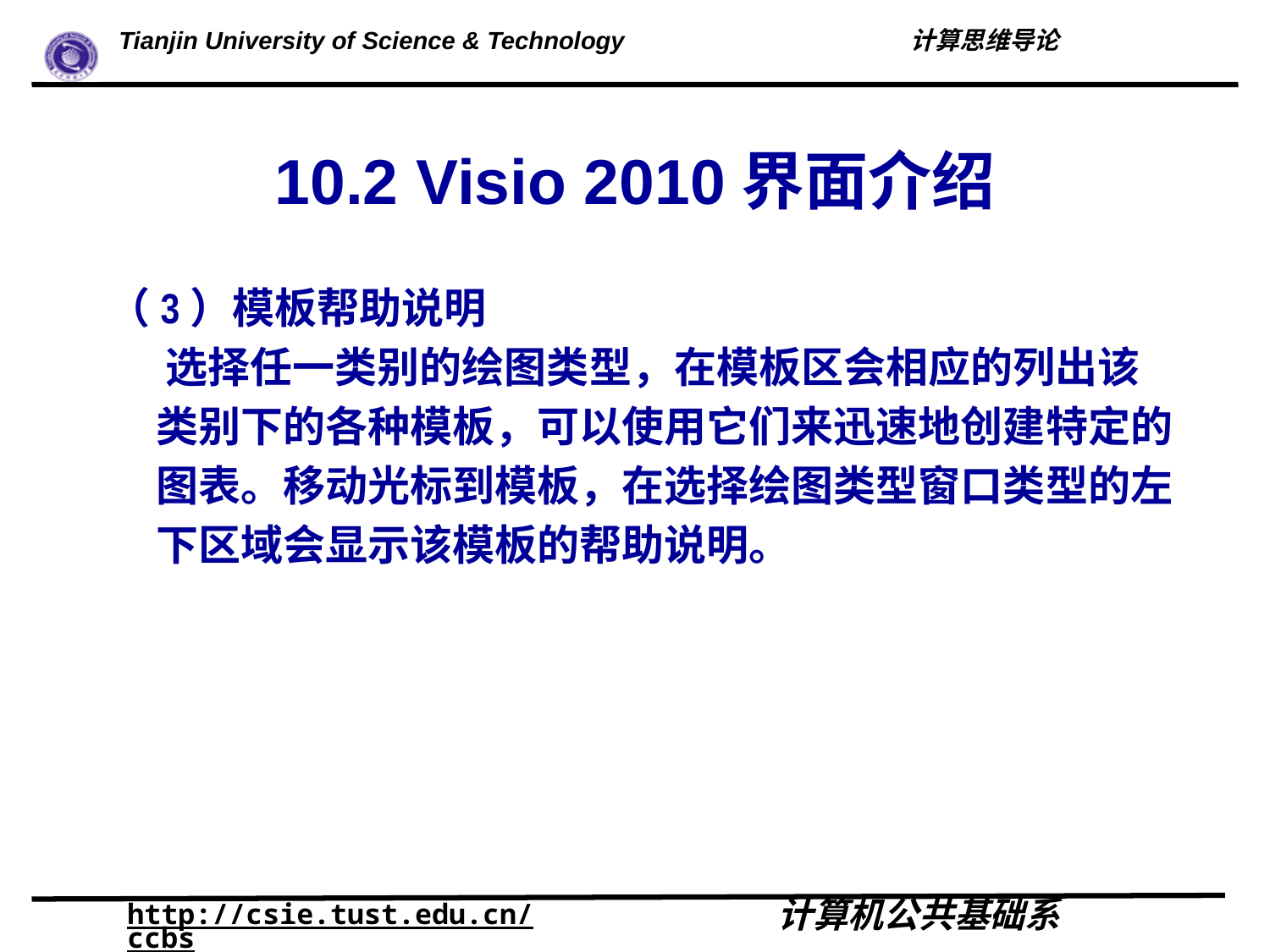

# 10.2 Visio 2010界面介绍
（3）模板帮助说明
     选择任一类别的绘图类型，在模板区会相应的列出该
    类别下的各种模板，可以使用它们来迅速地创建特定的
    图表。移动光标到模板，在选择绘图类型窗口类型的左
    下区域会显示该模板的帮助说明。